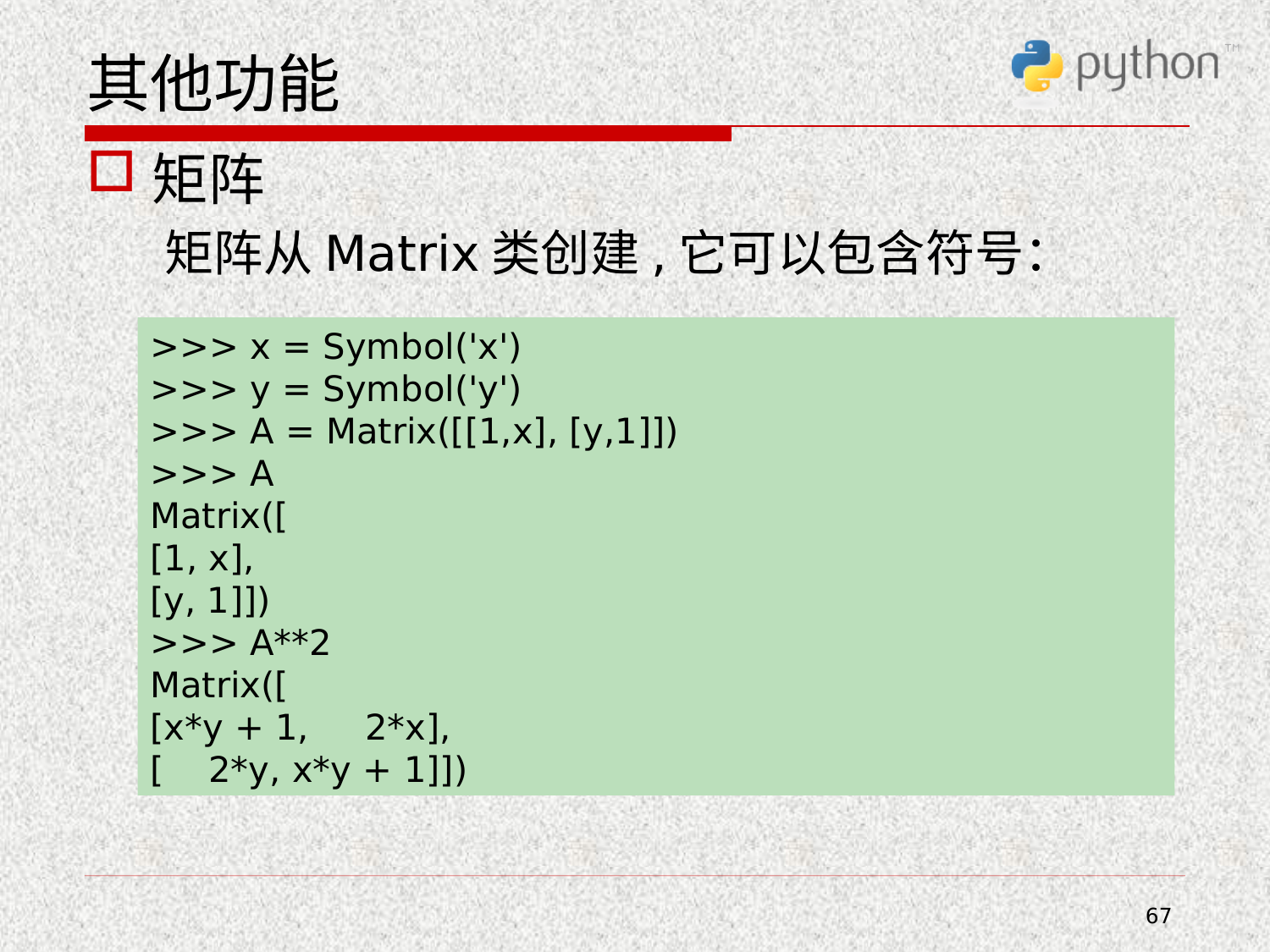

# 其他功能
矩阵
      矩阵从Matrix类创建,它可以包含符号：
>>> x = Symbol('x')
>>> y = Symbol('y')
>>> A = Matrix([[1,x], [y,1]])
>>> A
Matrix([
[1, x],
[y, 1]])
>>> A**2
Matrix([
[x*y + 1,     2*x],
[    2*y, x*y + 1]])
67